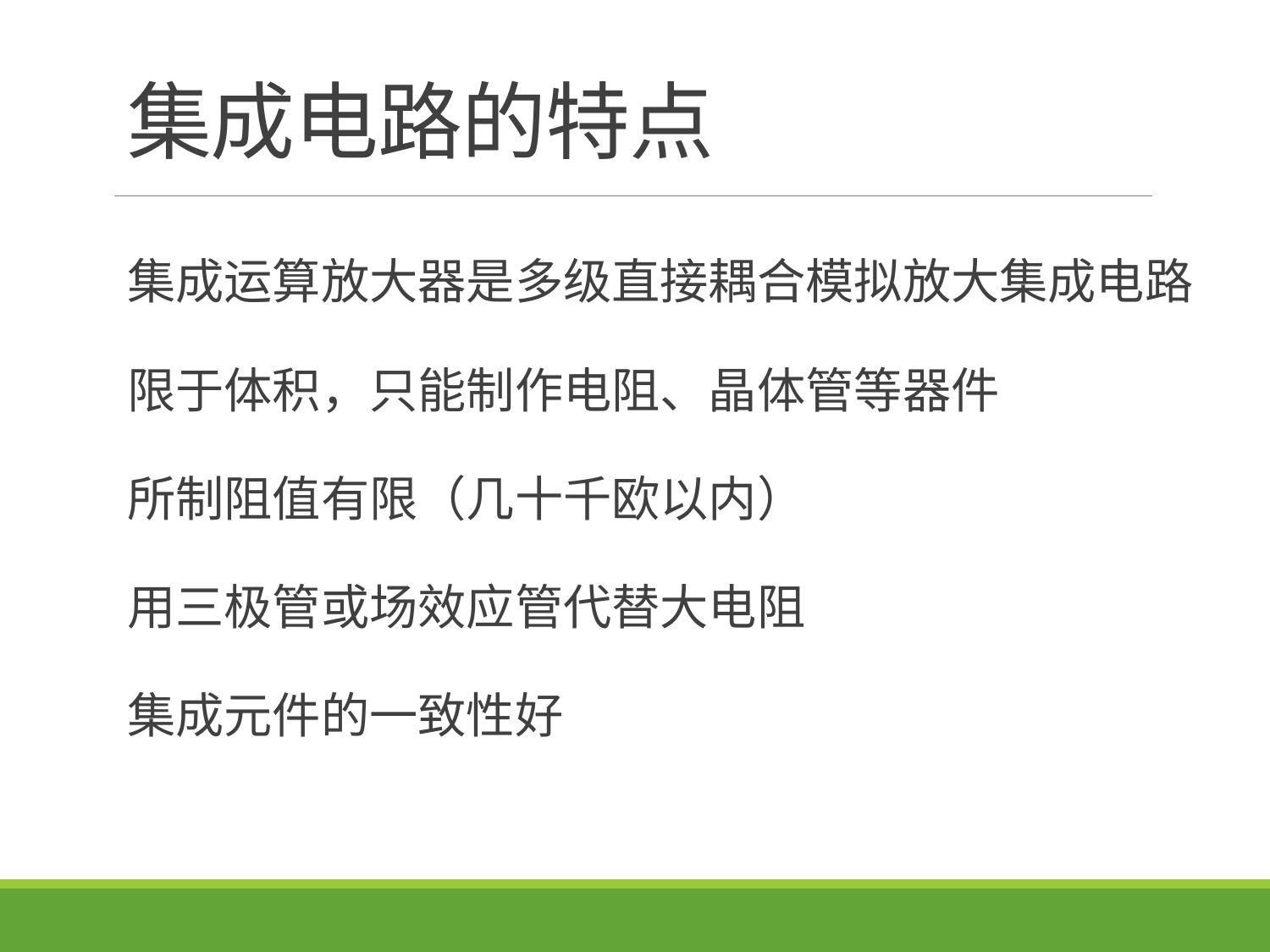

# 集成电路的特点
集成运算放大器是多级直接耦合模拟放大集成电路
限于体积，只能制作电阻、晶体管等器件
所制阻值有限（几十千欧以内）
用三极管或场效应管代替大电阻
集成元件的一致性好